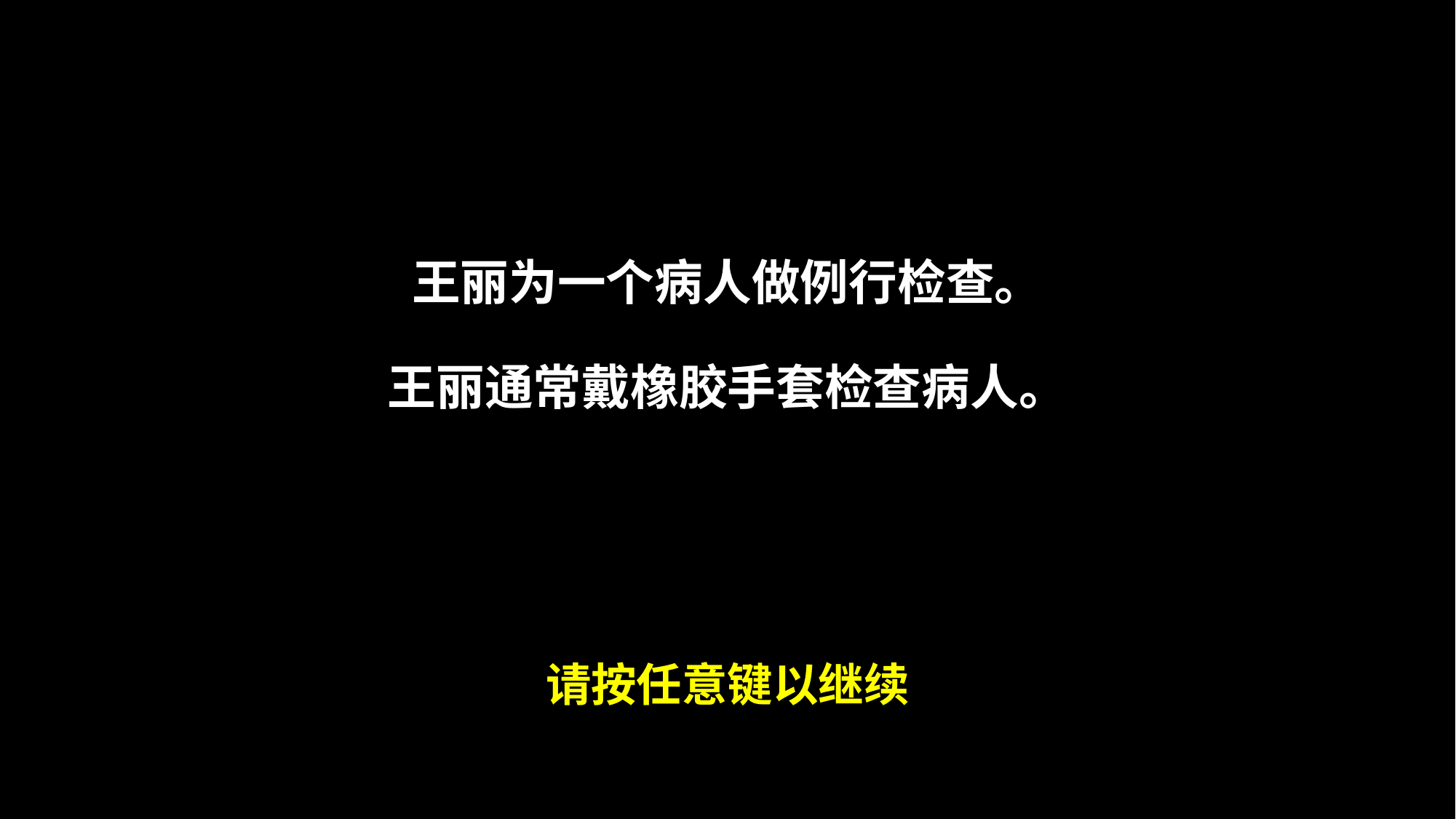

# 王丽为一个病人做例行检查。 王丽通常戴橡胶手套检查病人。
请按任意键以继续